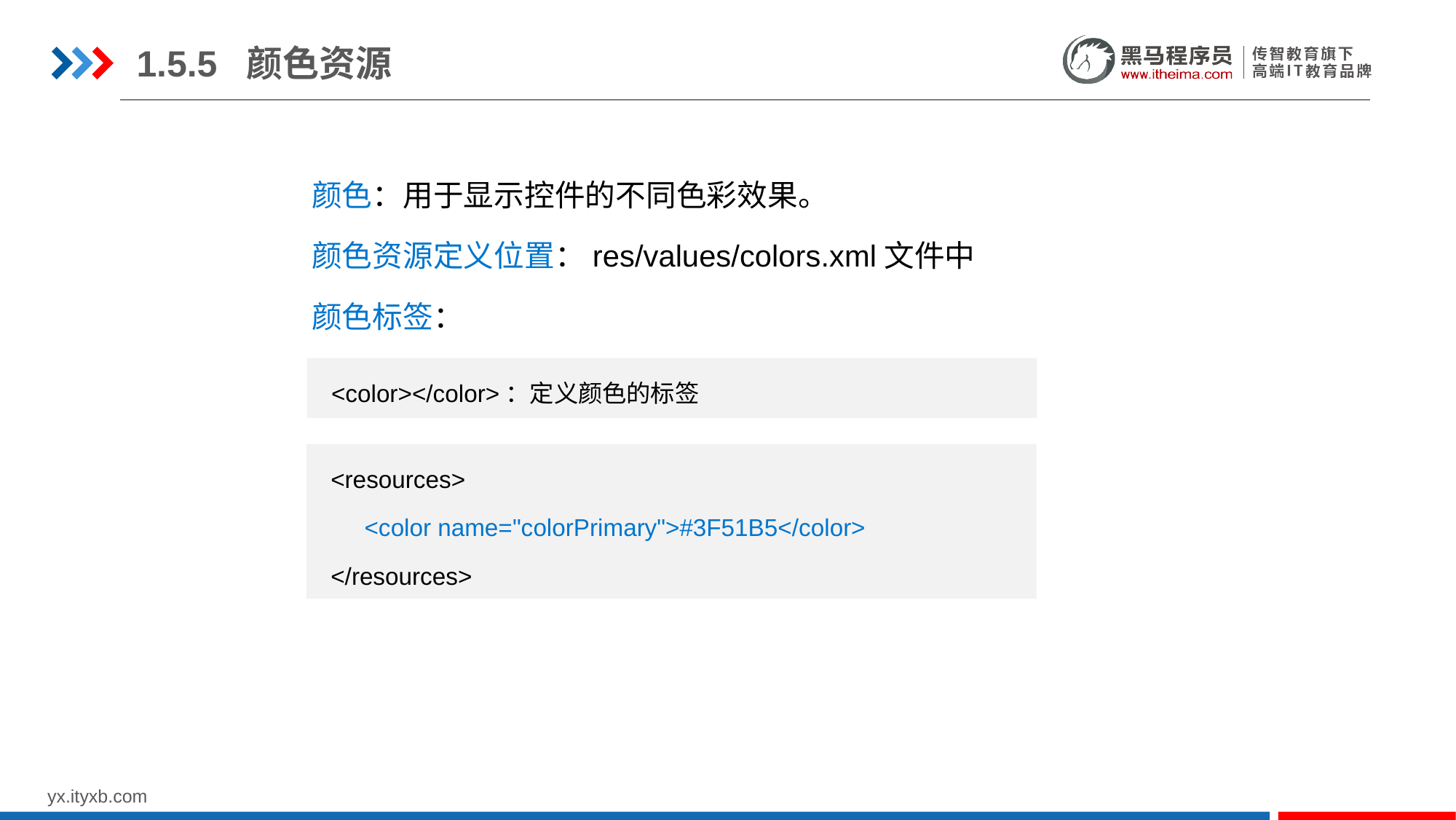

1.5.5  颜色资源
颜色：用于显示控件的不同色彩效果。
颜色资源定义位置：res/values/colors.xml文件中
颜色标签：

  <color></color>：定义颜色的标签
  <resources>
       <color name="colorPrimary">#3F51B5</color>
  </resources>